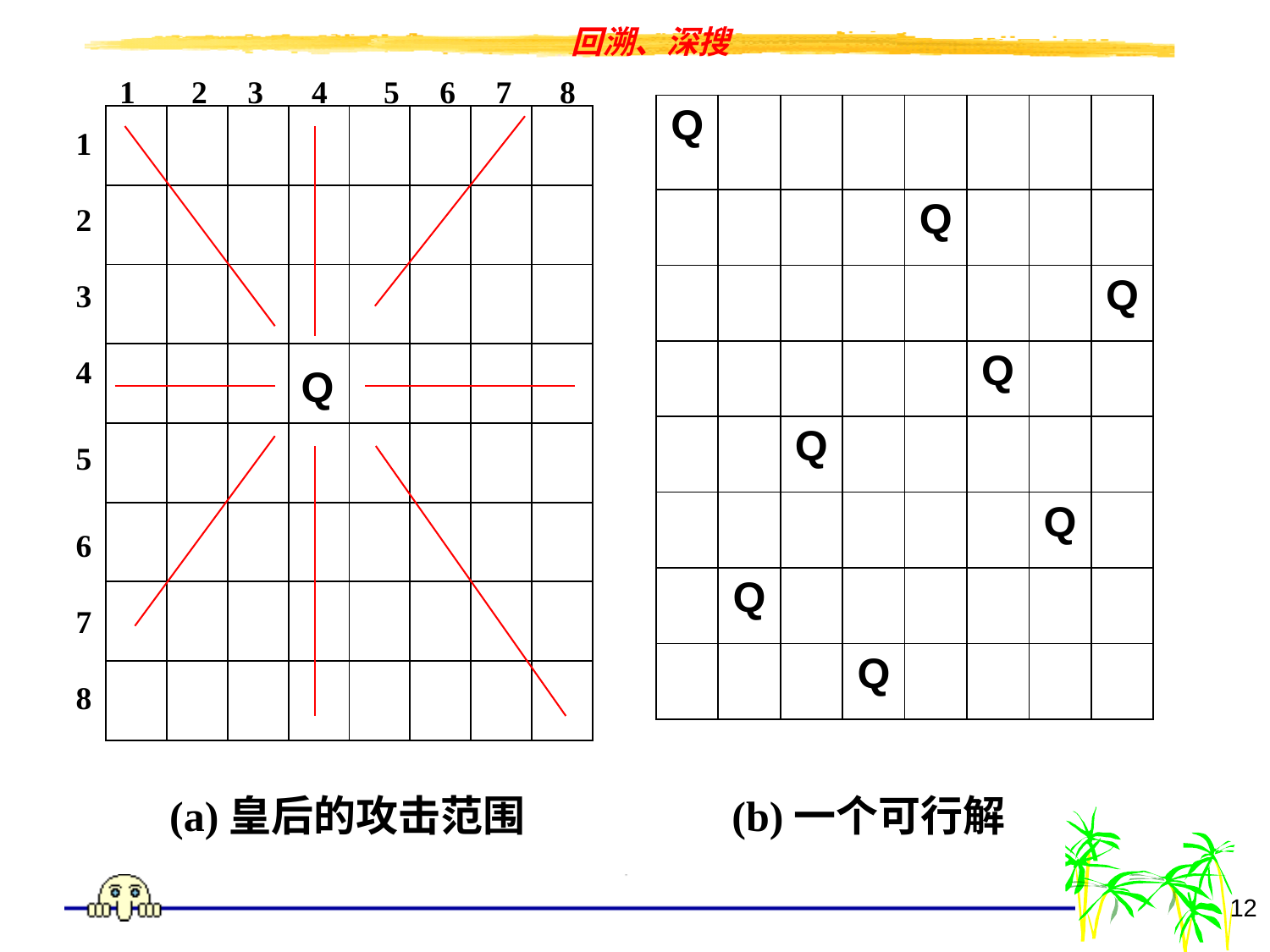

1       2     3      4       5     6     7      8
| Q |  |  |  |  |  |  |  |
| --- | --- | --- | --- | --- | --- | --- | --- |
|  |  |  |  | Q |  |  |  |
|  |  |  |  |  |  |  | Q |
|  |  |  |  |  | Q |  |  |
|  |  | Q |  |  |  |  |  |
|  |  |  |  |  |  | Q |  |
|  | Q |  |  |  |  |  |  |
|  |  |  | Q |  |  |  |  |
|  |  |  |  |  |  |  |  |
| --- | --- | --- | --- | --- | --- | --- | --- |
|  |  |  |  |  |  |  |  |
|  |  |  |  |  |  |  |  |
|  |  |  | Q |  |  |  |  |
|  |  |  |  |  |  |  |  |
|  |  |  |  |  |  |  |  |
|  |  |  |  |  |  |  |  |
|  |  |  |  |  |  |  |  |
1

2

3

4

5

6

7

8
(a)皇后的攻击范围
 (b)一个可行解
12